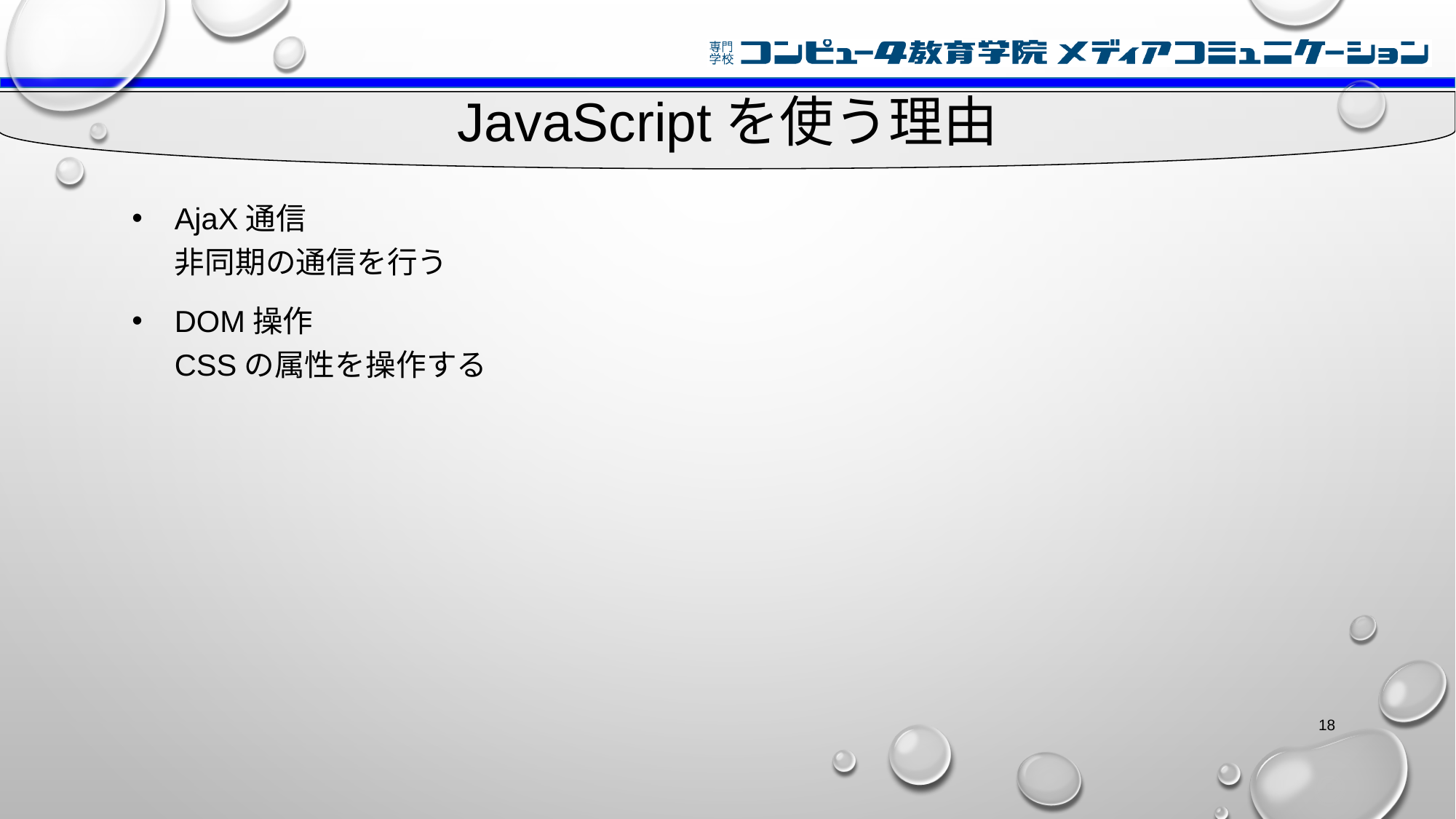

# JavaScriptを使う理由
AjaX通信
非同期の通信を行う
DOM操作
CSSの属性を操作する

18